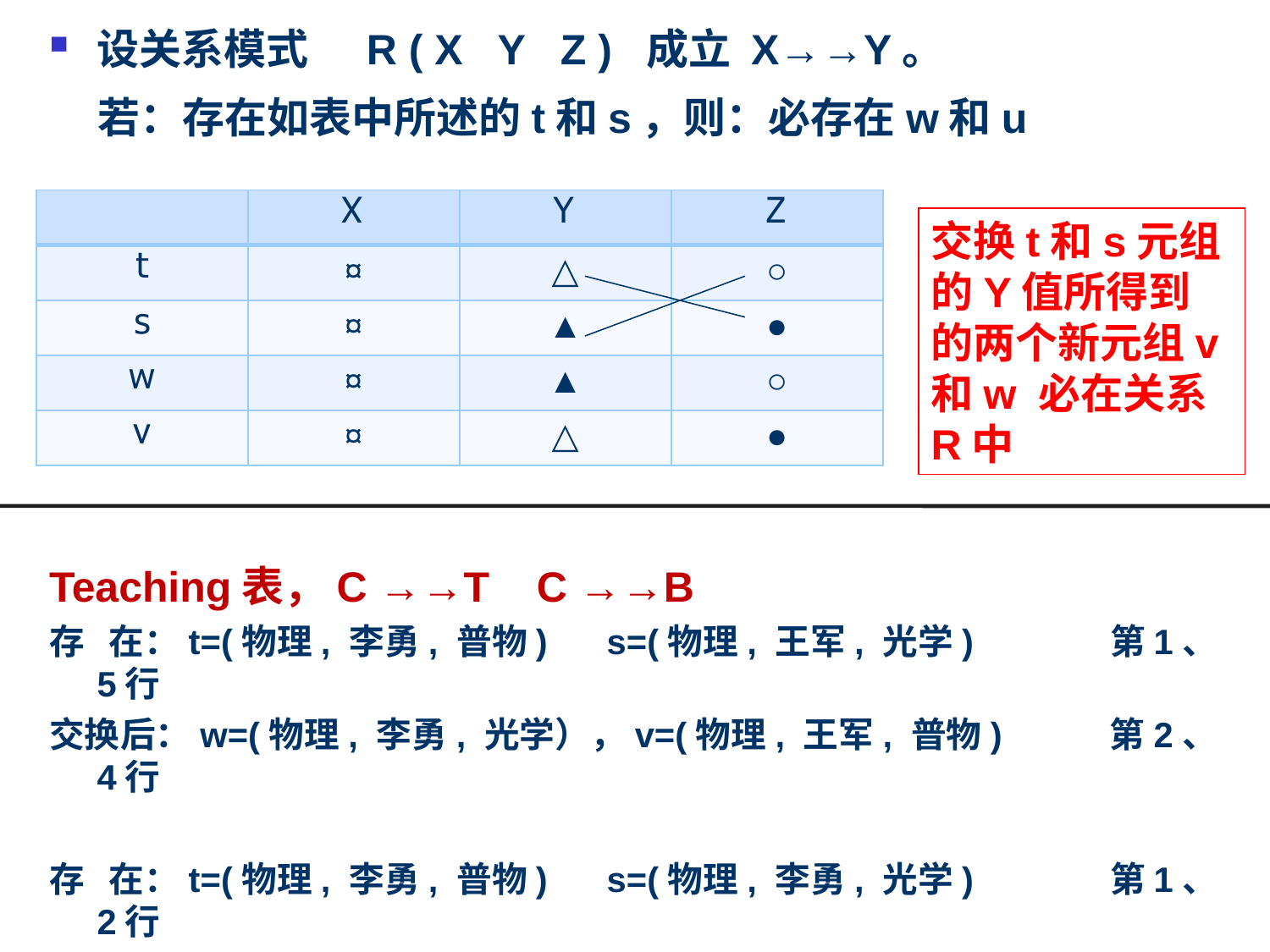

设关系模式     R ( X   Y   Z )  成立 X→→Y。
    若：存在如表中所述的t和s，则：必存在w和u
|  | X | Y | Z |
| --- | --- | --- | --- |
| t | ¤ | △ | ○ |
| s | ¤ | ▲ | ● |
| w | ¤ | ▲ | ○ |
| v | ¤ | △ | ● |
交换t和s元组的Y值所得到的两个新元组v和w 必在关系R中

Teaching表，C →→T    C →→B
存   在：t=(物理, 李勇, 普物) 	s=(物理, 王军, 光学)             第1、5行
交换后：w=(物理, 李勇, 光学），v=(物理, 王军, 普物)          第2、4行

存   在：t=(物理, 李勇, 普物) 	s=(物理, 李勇, 光学)             第1、2行
交换后：w=(物理, 李勇, 光学），v=(物理, 李勇, 普物)          第1、2行